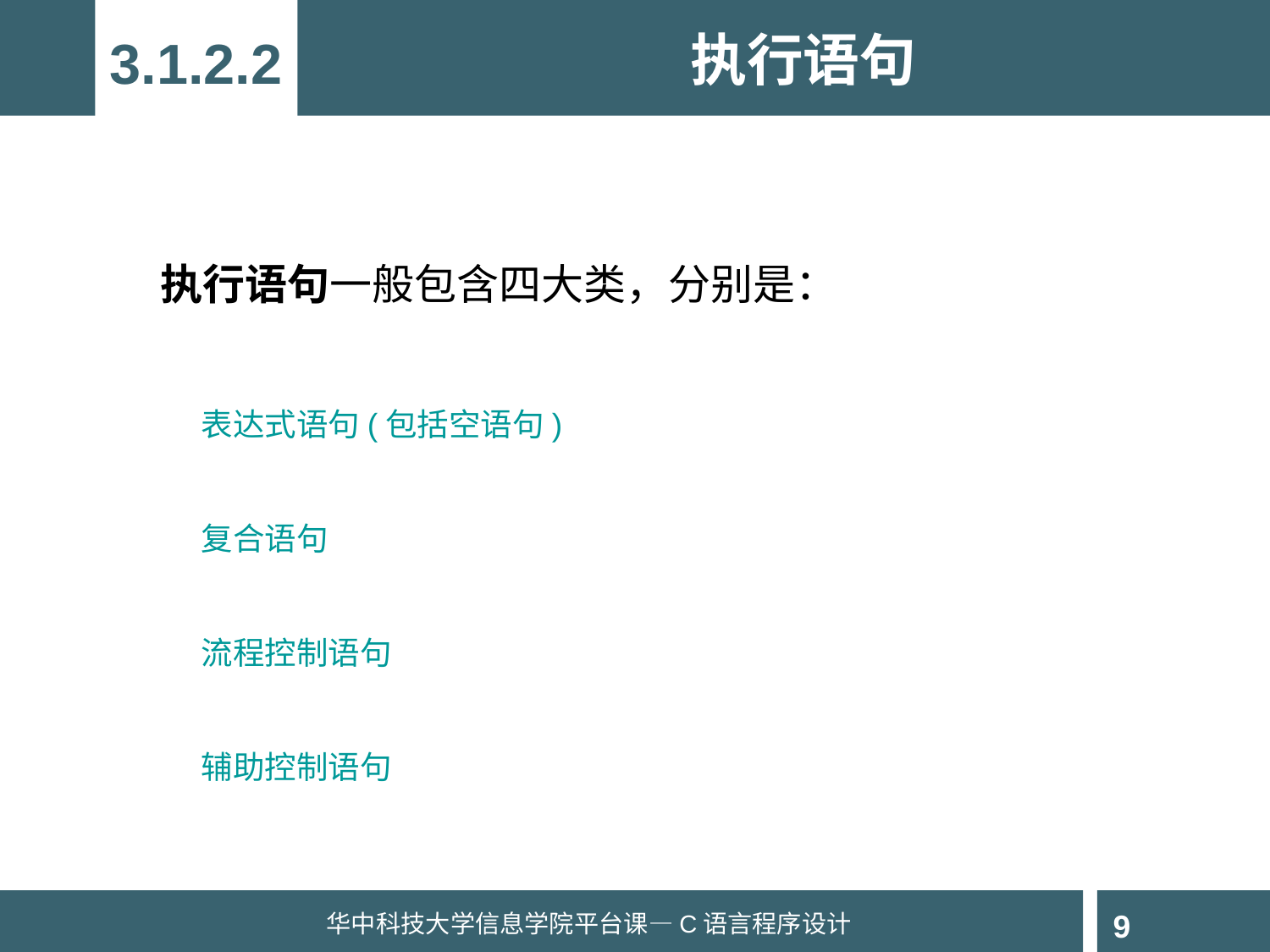

执行语句
3.1.2.2
 执行语句一般包含四大类，分别是：

表达式语句(包括空语句)

复合语句

流程控制语句

辅助控制语句